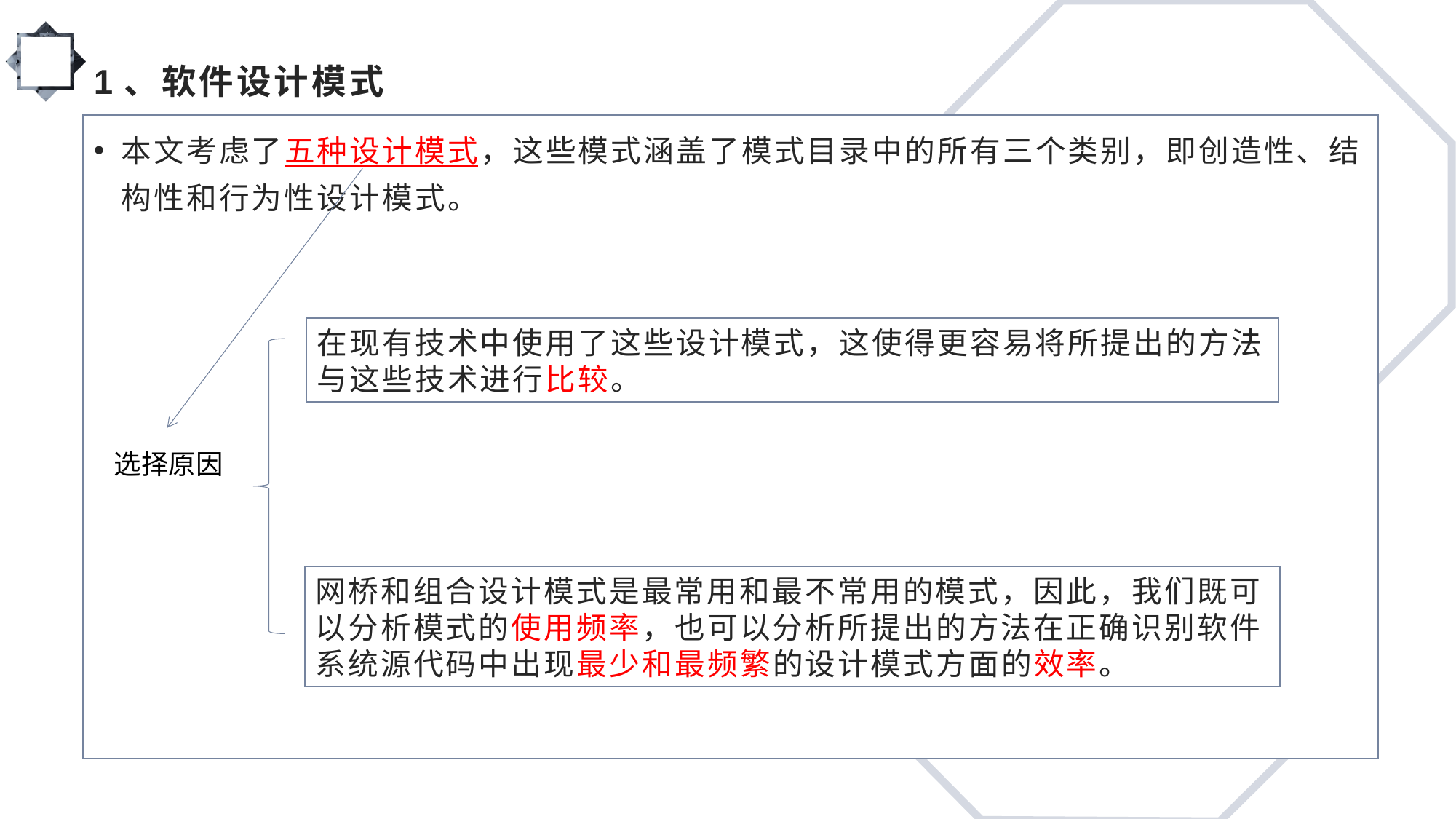

# 1、软件设计模式
本文考虑了五种设计模式，这些模式涵盖了模式目录中的所有三个类别，即创造性、结构性和行为性设计模式。
在现有技术中使用了这些设计模式，这使得更容易将所提出的方法与这些技术进行比较。

选择原因
网桥和组合设计模式是最常用和最不常用的模式，因此，我们既可以分析模式的使用频率，也可以分析所提出的方法在正确识别软件系统源代码中出现最少和最频繁的设计模式方面的效率。